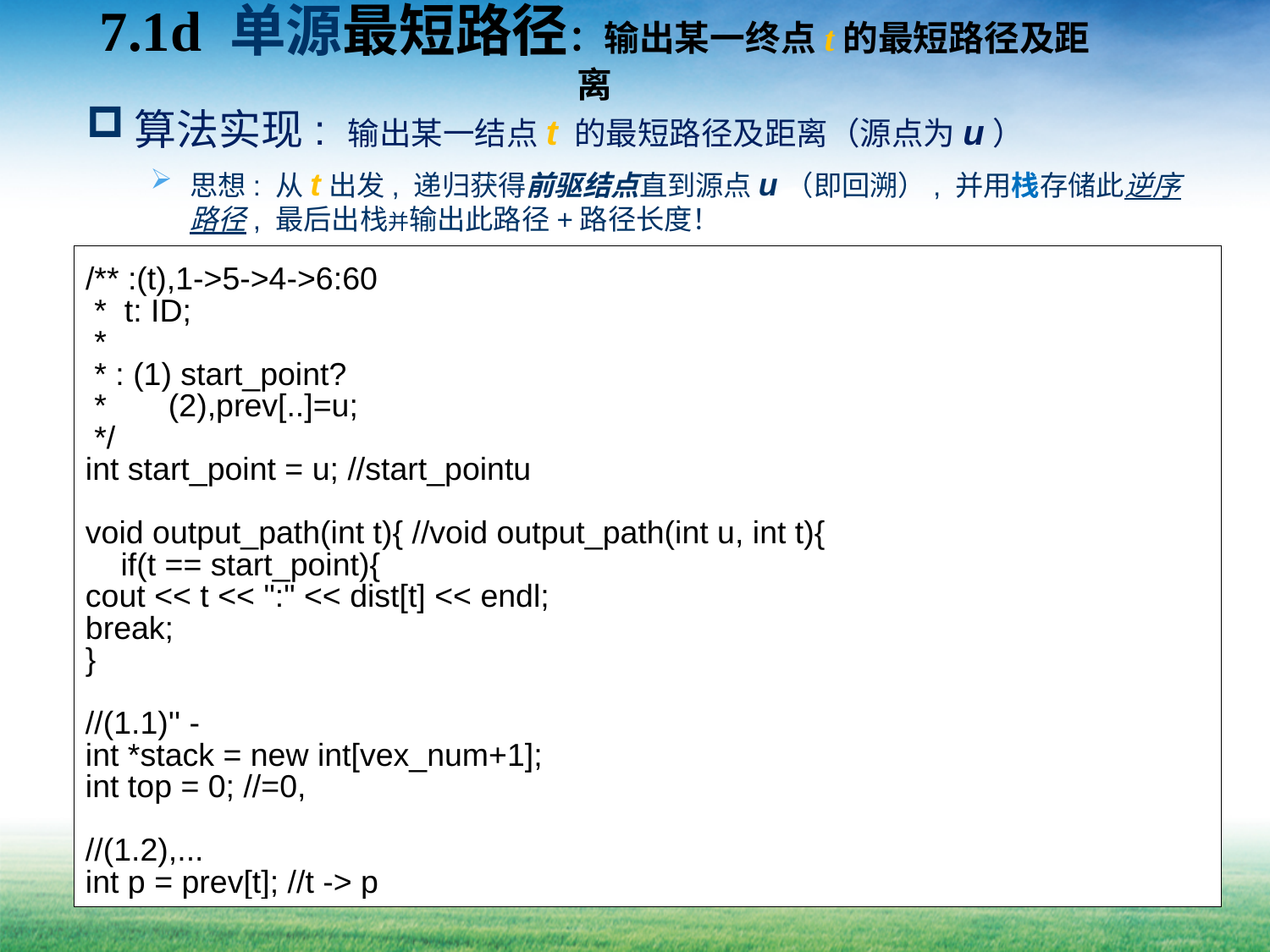

# 7.1d 单源最短路径：输出某一终点t的最短路径及距离
算法实现: 输出某一结点t 的最短路径及距离（源点为u）
思想: 从t出发, 递归获得前驱结点直到源点u（即回溯）, 并用栈存储此逆序路径, 最后出栈并输出此路径+路径长度！